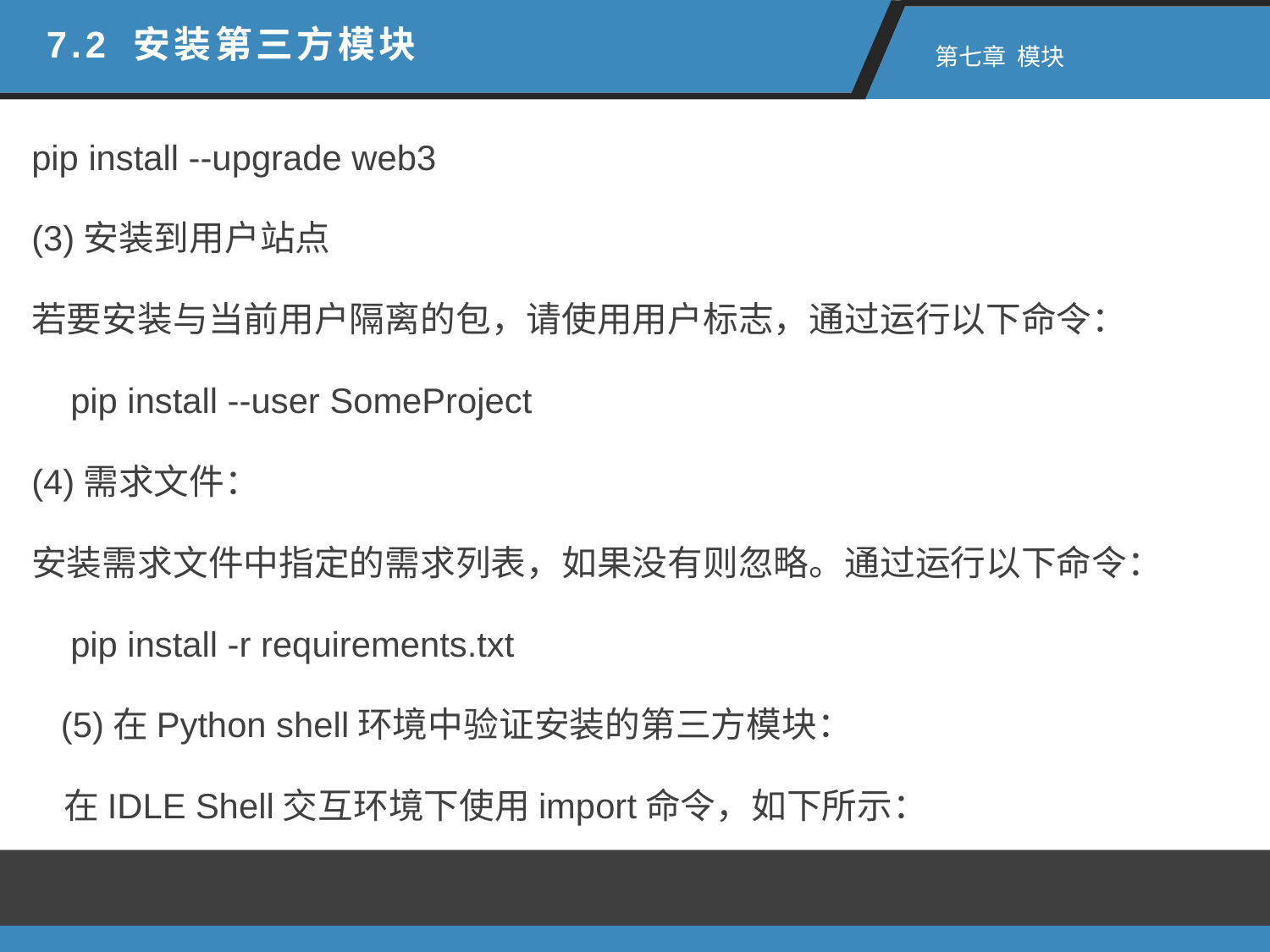

7.2 安装第三方模块
  第七章  模块
pip install --upgrade web3
(3)安装到用户站点
若要安装与当前用户隔离的包，请使用用户标志，通过运行以下命令：
    pip install --user SomeProject
(4)需求文件：
安装需求文件中指定的需求列表，如果没有则忽略。通过运行以下命令：
    pip install -r requirements.txt
   (5)在Python shell环境中验证安装的第三方模块：
   在IDLE Shell交互环境下使用import命令，如下所示：